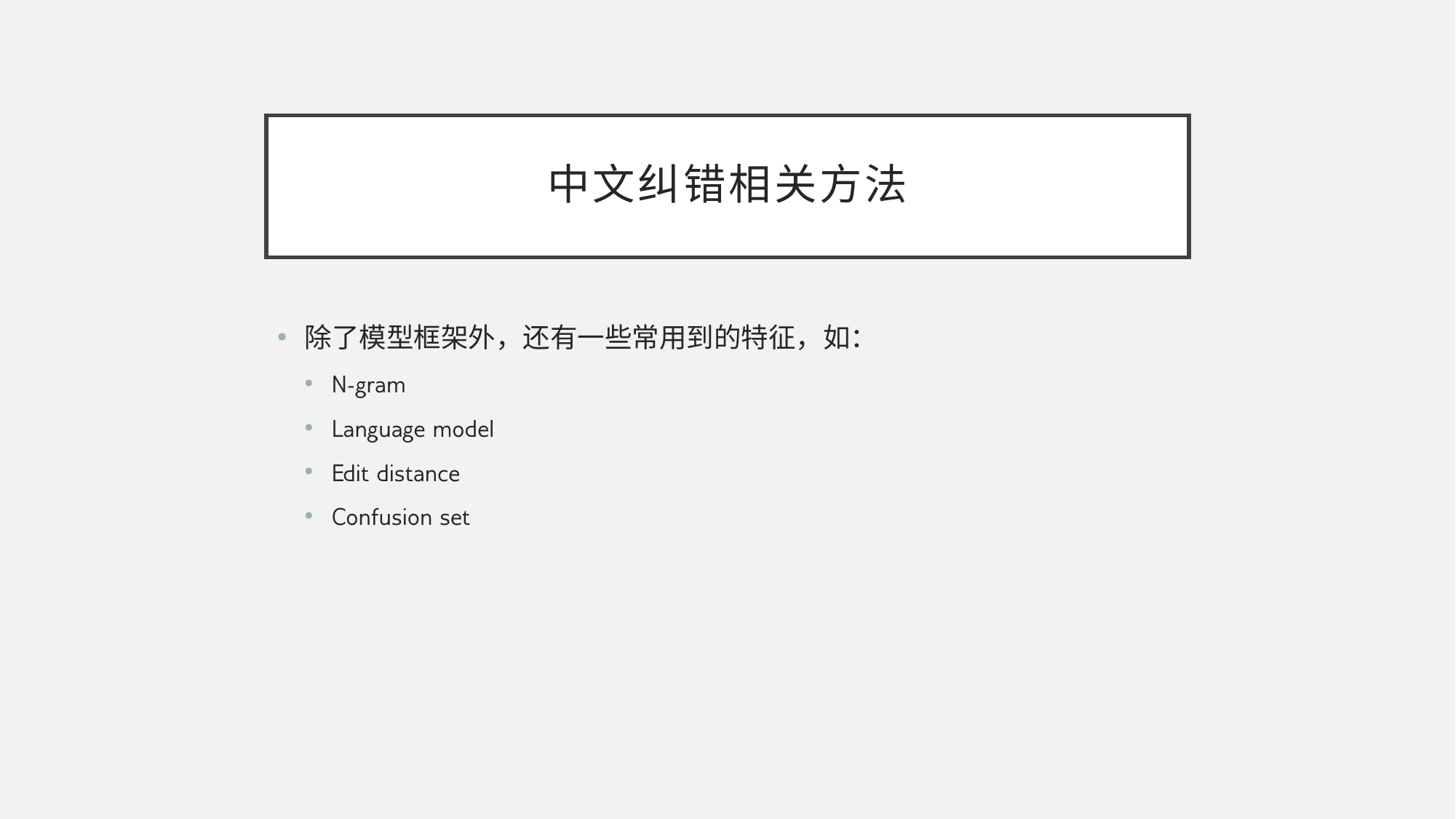

# 中文纠错相关方法
除了模型框架外，还有一些常用到的特征，如：
N-gram
Language model
Edit distance
Confusion set